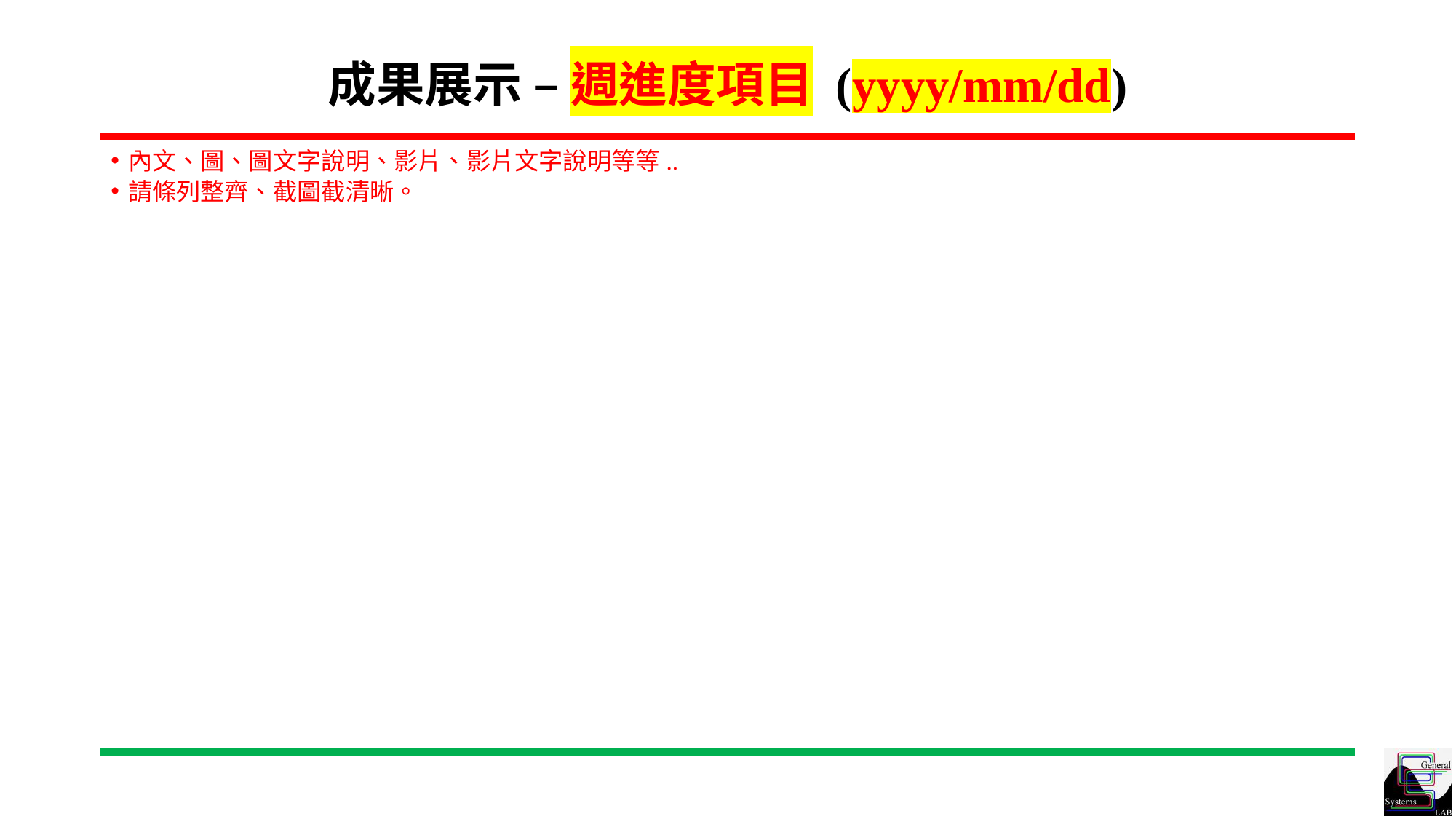

# 成果展示 – 週進度項目 (yyyy/mm/dd)
內文、圖、圖文字說明、影片、影片文字說明等等..
請條列整齊、截圖截清晰。